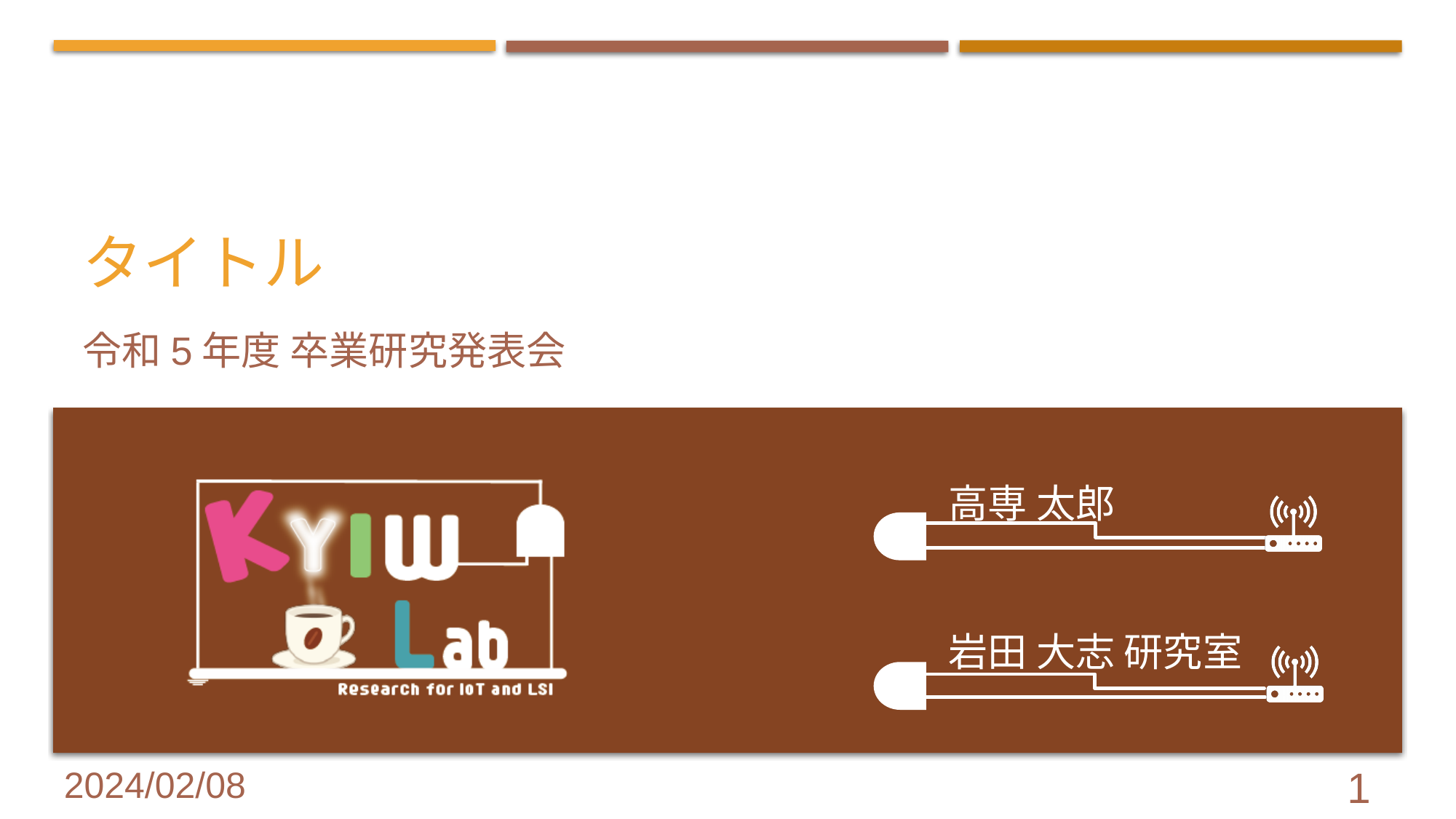

# タイトル
高専 太郎
岩田 大志 研究室
1